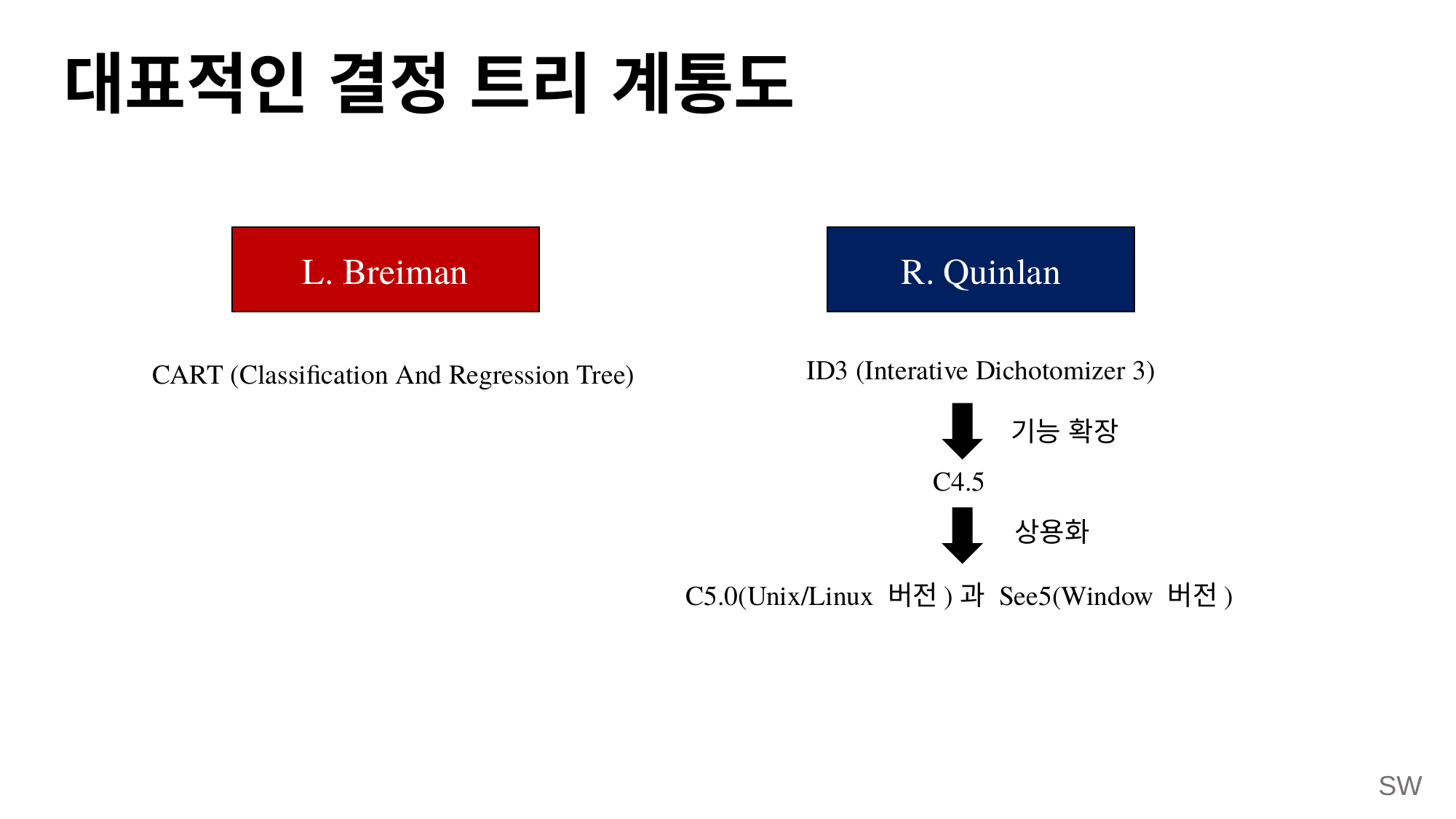

# 대표적인 결정 트리 계통도
L. Breiman
R. Quinlan
ID3 (Interative Dichotomizer 3)
CART (Classification And Regression Tree)

기능 확장
C4.5

상용화
C5.0(Unix/Linux 버전)과 See5(Window 버전)